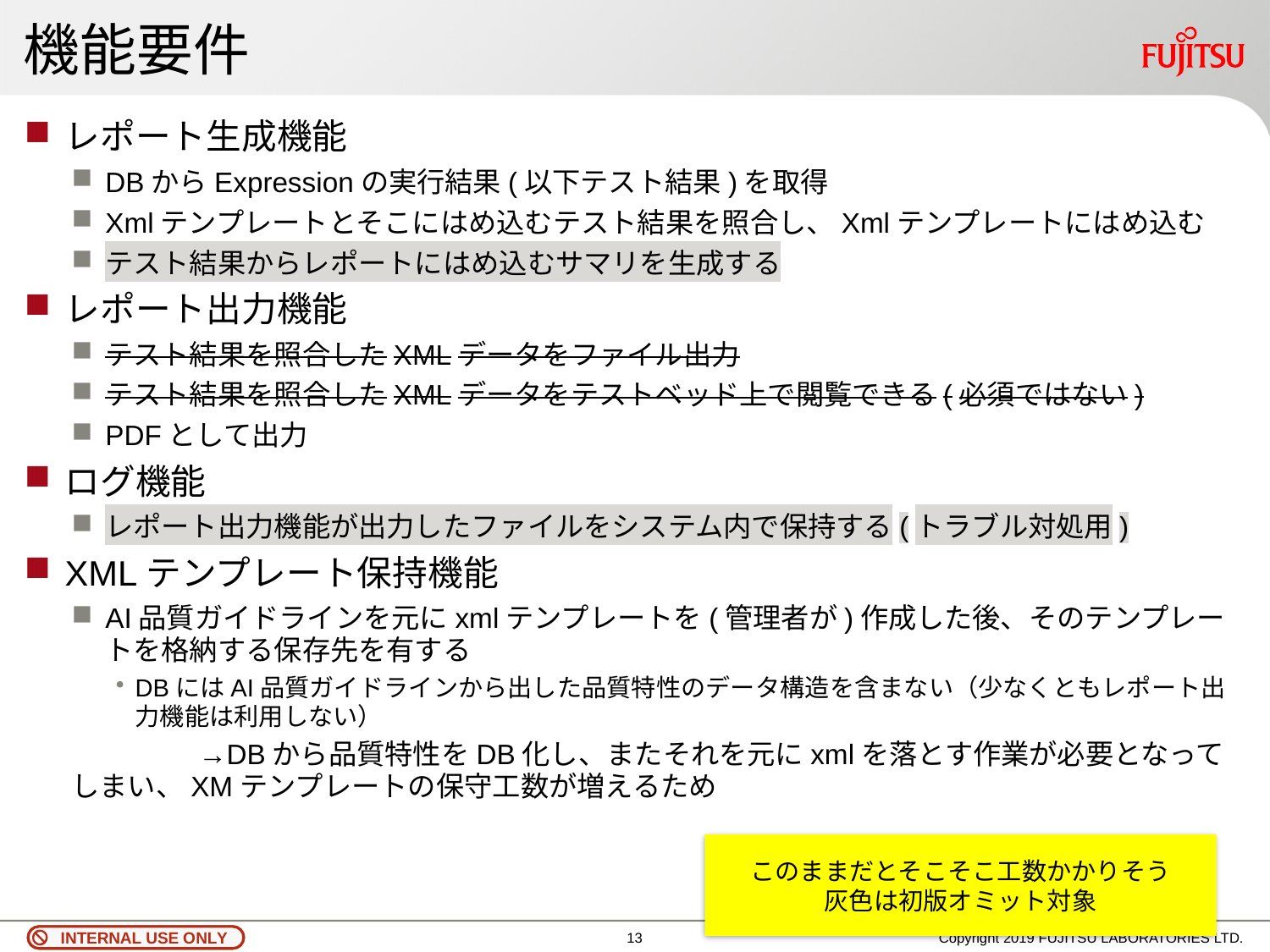

# 機能要件
レポート生成機能
DBからExpressionの実行結果(以下テスト結果)を取得
Xmlテンプレートとそこにはめ込むテスト結果を照合し、Xmlテンプレートにはめ込む
テスト結果からレポートにはめ込むサマリを生成する
レポート出力機能
テスト結果を照合したXMLデータをファイル出力
テスト結果を照合したXMLデータをテストベッド上で閲覧できる(必須ではない)
PDFとして出力
ログ機能
レポート出力機能が出力したファイルをシステム内で保持する(トラブル対処用)
XMLテンプレート保持機能
AI品質ガイドラインを元にxmlテンプレートを(管理者が)作成した後、そのテンプレートを格納する保存先を有する
DBにはAI品質ガイドラインから出した品質特性のデータ構造を含まない（少なくともレポート出力機能は利用しない）
	→DBから品質特性をDB化し、またそれを元にxmlを落とす作業が必要となってしまい、XMテンプレートの保守工数が増えるため

このままだとそこそこ工数かかりそう
灰色は初版オミット対象
13
Copyright 2019 FUJITSU LABORATORIES LTD.